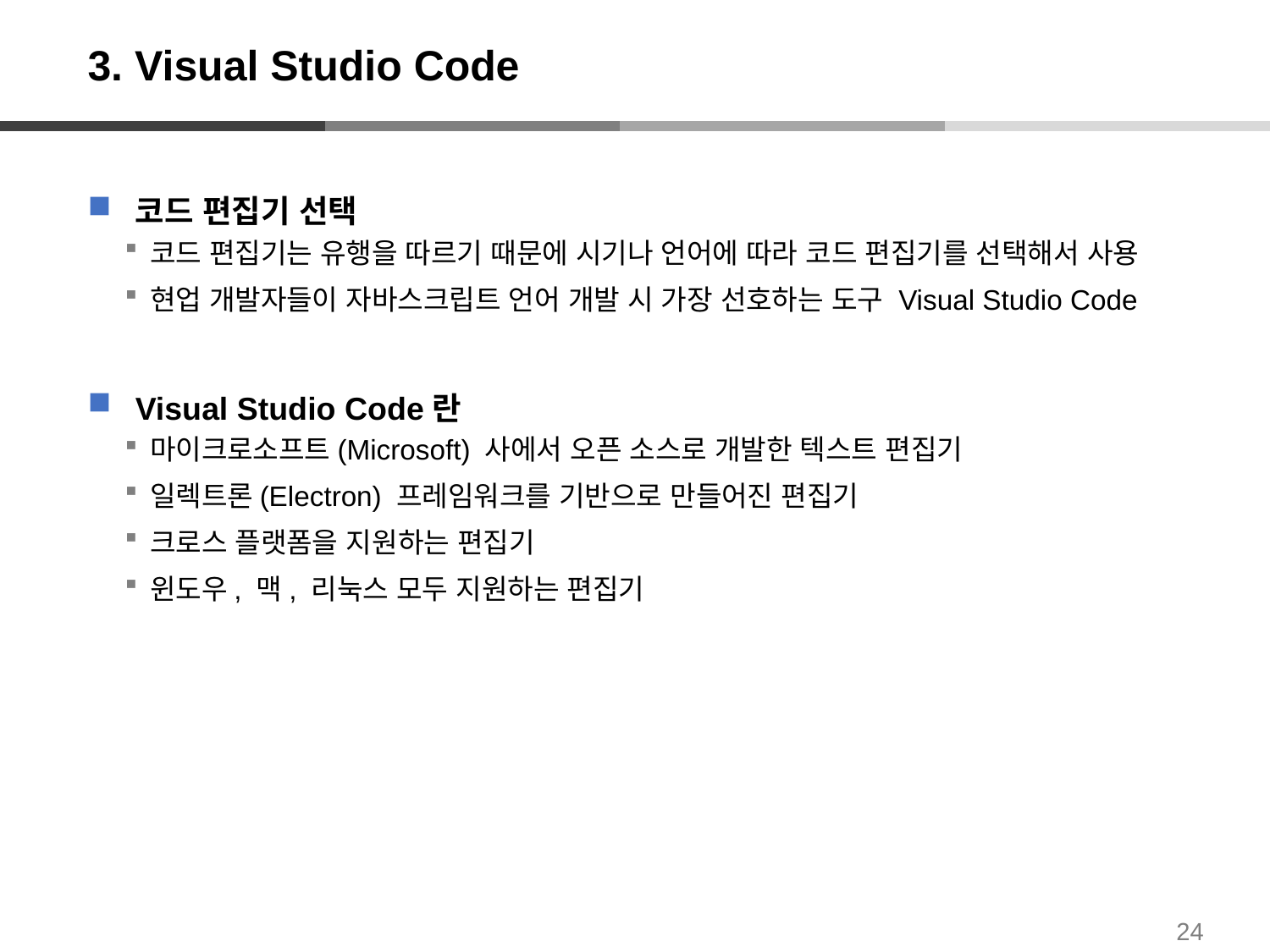

# 3. Visual Studio Code
코드 편집기 선택
코드 편집기는 유행을 따르기 때문에 시기나 언어에 따라 코드 편집기를 선택해서 사용
현업 개발자들이 자바스크립트 언어 개발 시 가장 선호하는 도구 Visual Studio Code

Visual Studio Code란
마이크로소프트(Microsoft) 사에서 오픈 소스로 개발한 텍스트 편집기
일렉트론(Electron) 프레임워크를 기반으로 만들어진 편집기
크로스 플랫폼을 지원하는 편집기
윈도우, 맥, 리눅스 모두 지원하는 편집기